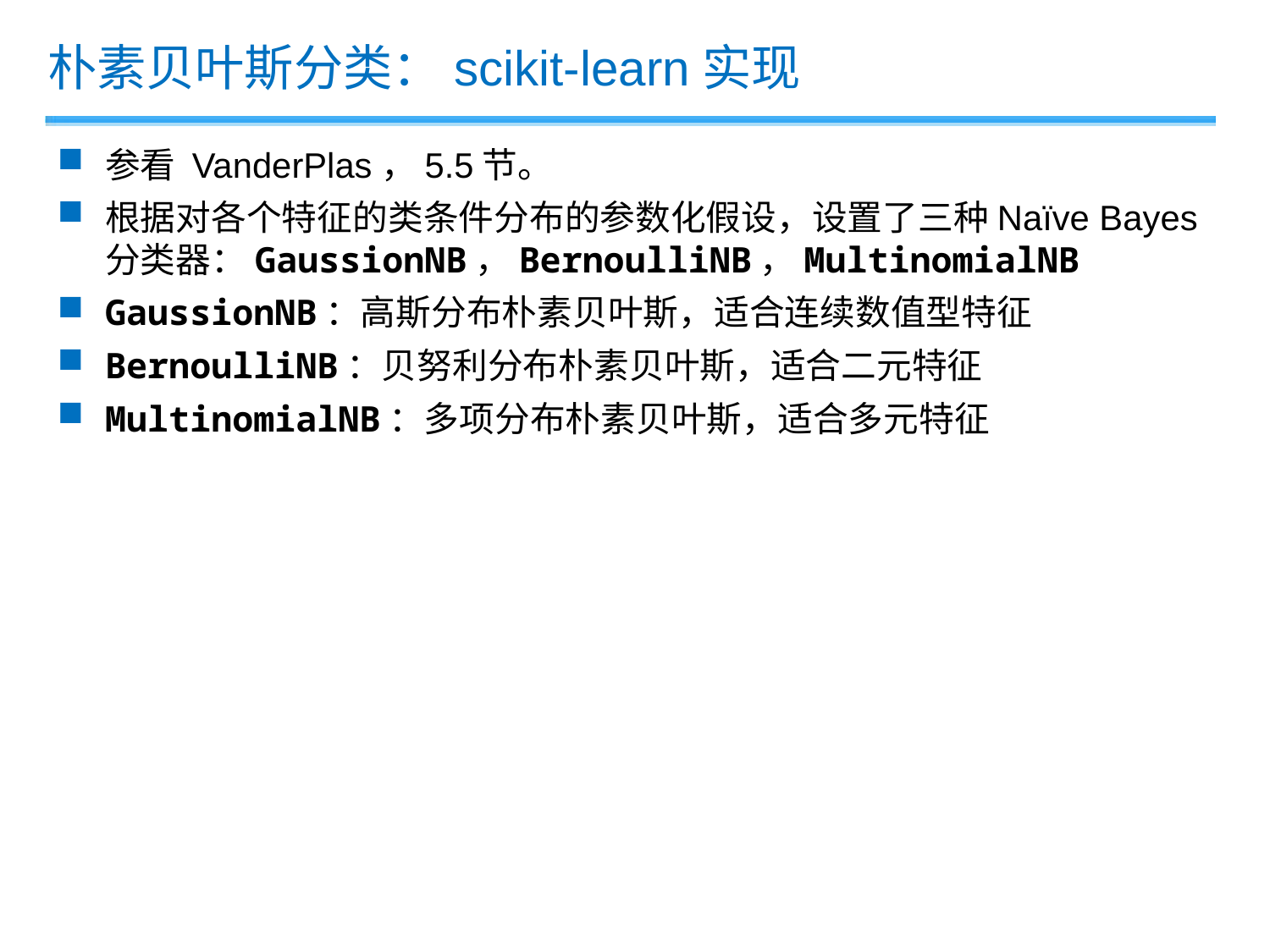

朴素贝叶斯分类：scikit-learn实现
参看 VanderPlas，5.5节。
根据对各个特征的类条件分布的参数化假设，设置了三种Naïve Bayes分类器：GaussionNB，BernoulliNB，MultinomialNB
GaussionNB：高斯分布朴素贝叶斯，适合连续数值型特征
BernoulliNB：贝努利分布朴素贝叶斯，适合二元特征
MultinomialNB：多项分布朴素贝叶斯，适合多元特征